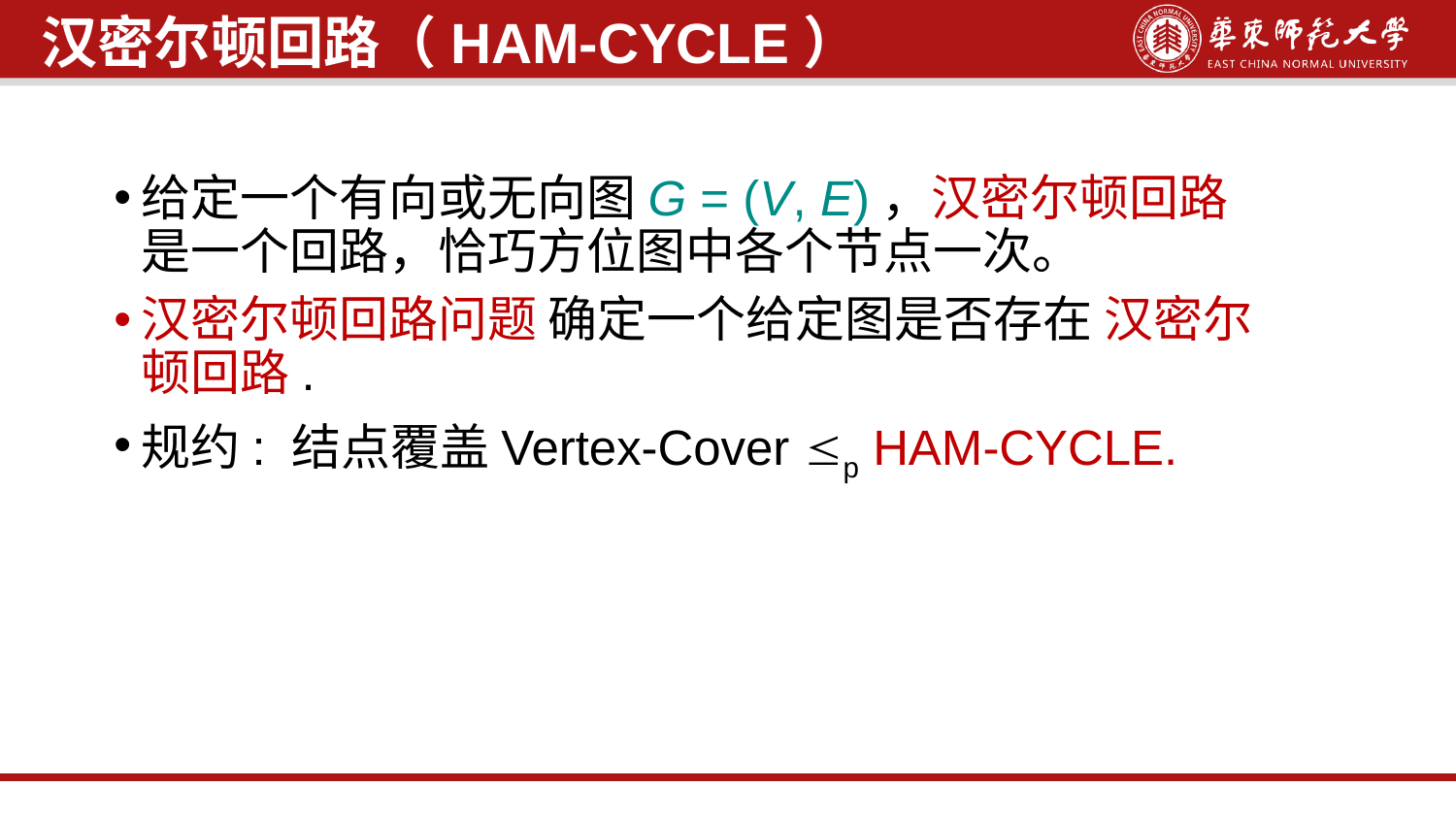

汉密尔顿回路（HAM-CYCLE）
给定一个有向或无向图G = (V, E)，汉密尔顿回路 是一个回路，恰巧方位图中各个节点一次。
汉密尔顿回路问题 确定一个给定图是否存在 汉密尔顿回路.
规约: 结点覆盖Vertex-Cover ≤p HAM-CYCLE.